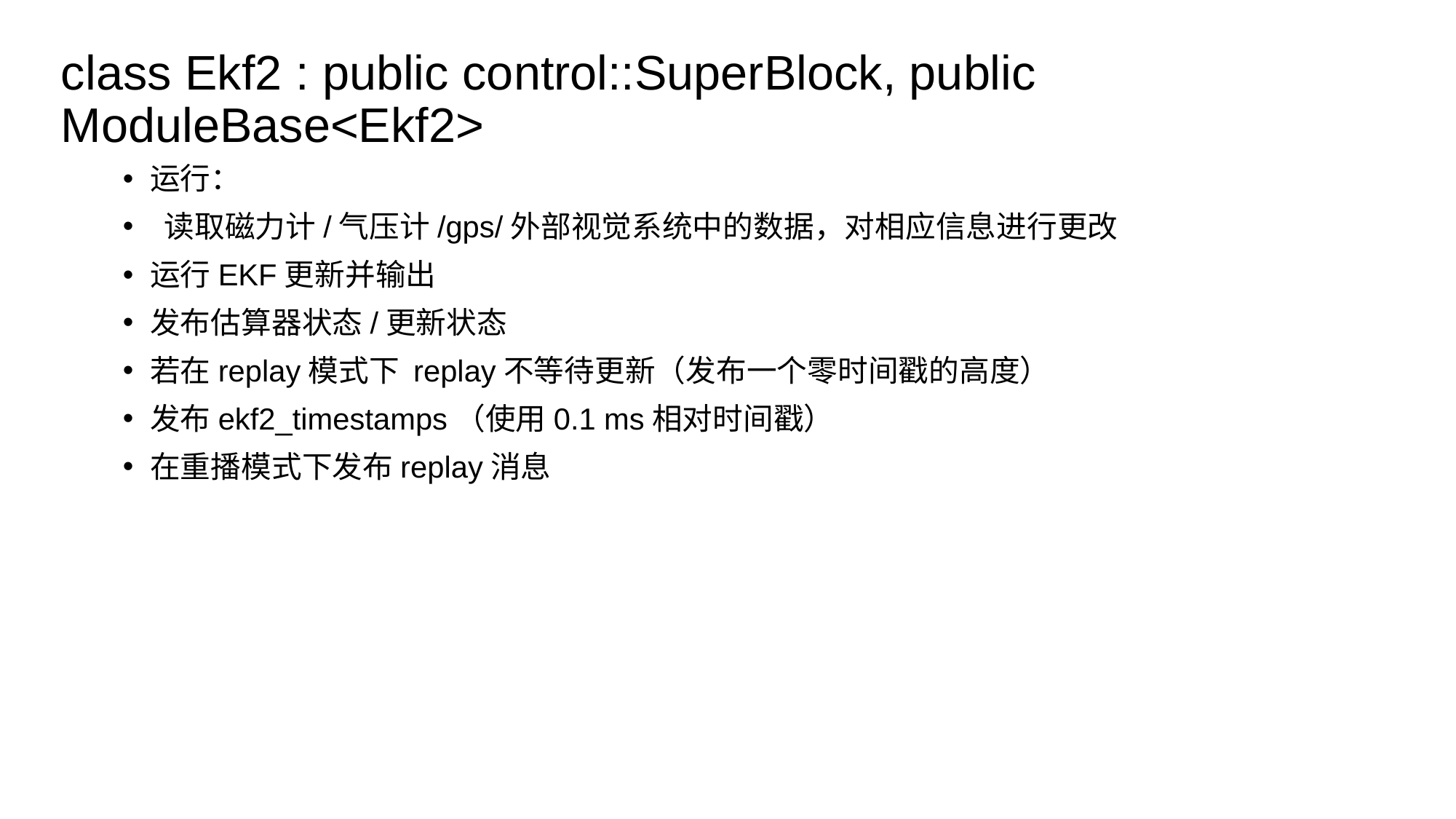

class Ekf2 : public control::SuperBlock, public ModuleBase<Ekf2>
运行：
 读取磁力计/气压计/gps/外部视觉系统中的数据，对相应信息进行更改
运行EKF更新并输出
发布估算器状态/更新状态
若在replay模式下 replay不等待更新（发布一个零时间戳的高度）
发布ekf2_timestamps（使用0.1 ms相对时间戳）
在重播模式下发布replay消息